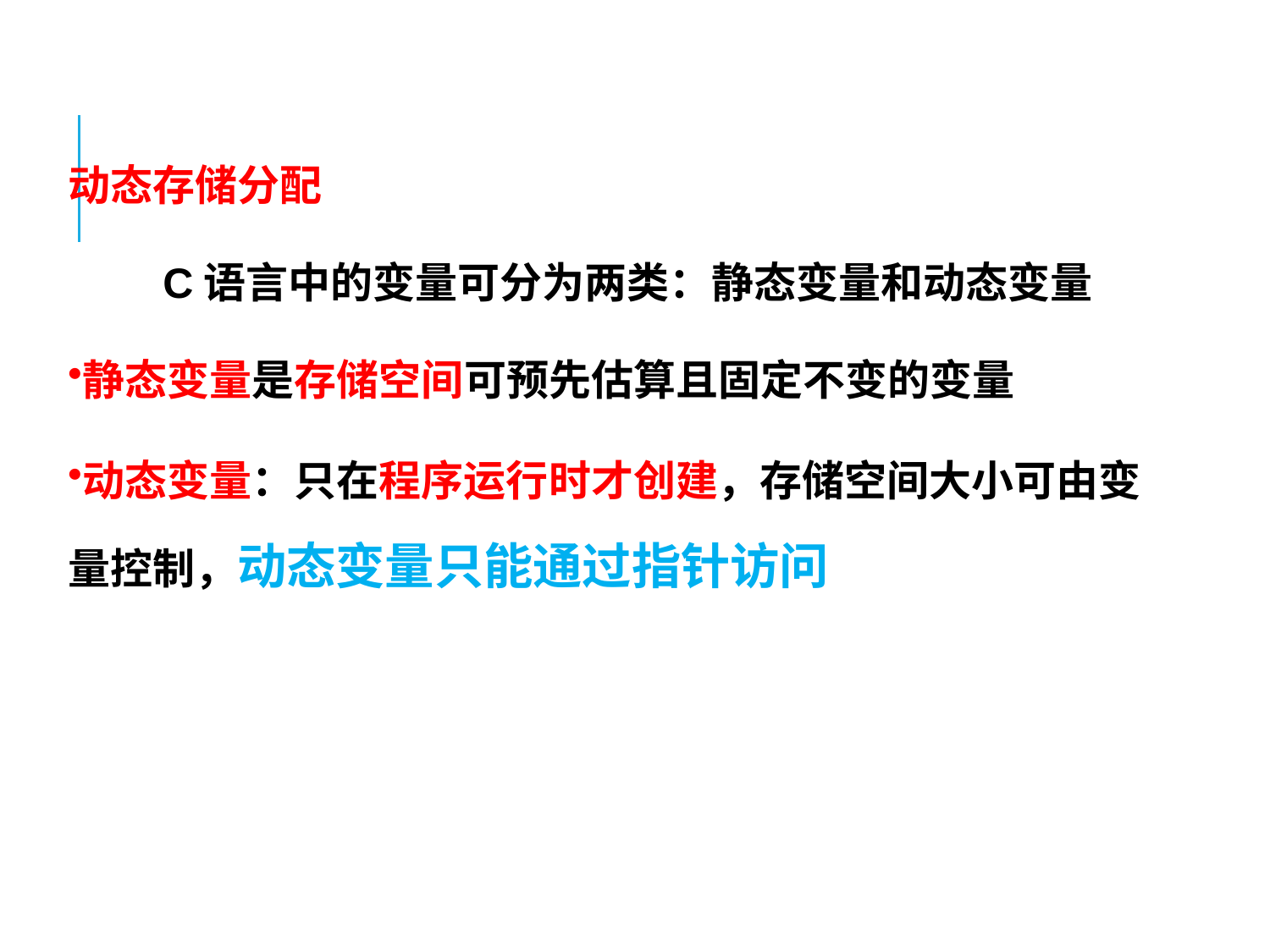

动态存储分配
        C语言中的变量可分为两类：静态变量和动态变量
静态变量是存储空间可预先估算且固定不变的变量
动态变量：只在程序运行时才创建，存储空间大小可由变量控制，动态变量只能通过指针访问